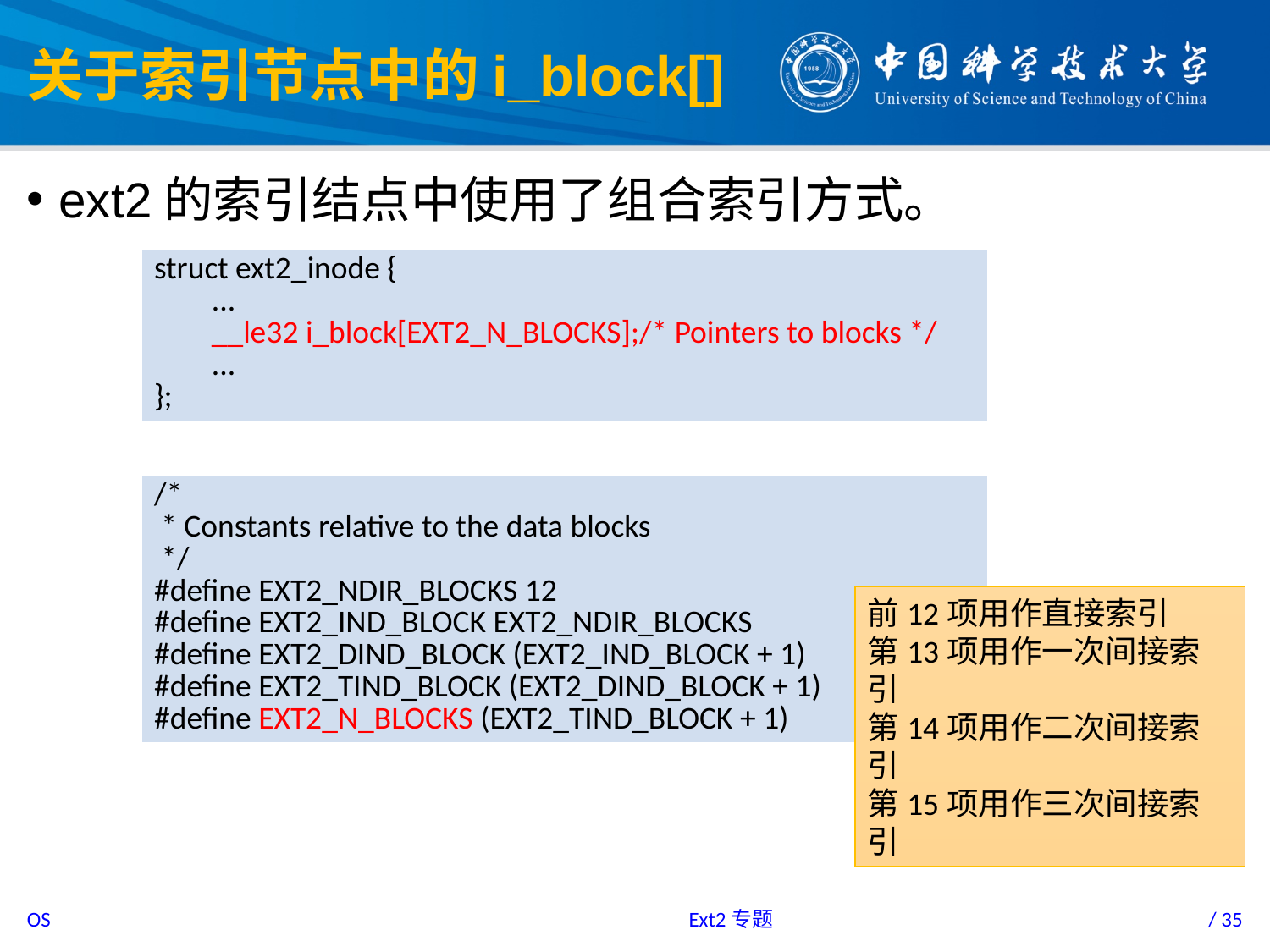

# 关于索引节点中的i_block[]
ext2的索引结点中使用了组合索引方式。

| struct ext2\_inode { ... \_\_le32 i\_block[EXT2\_N\_BLOCKS];/\* Pointers to blocks \*/ ... }; |
| --- |
| /\* \* Constants relative to the data blocks \*/ #define EXT2\_NDIR\_BLOCKS 12 #define EXT2\_IND\_BLOCK EXT2\_NDIR\_BLOCKS #define EXT2\_DIND\_BLOCK (EXT2\_IND\_BLOCK + 1) #define EXT2\_TIND\_BLOCK (EXT2\_DIND\_BLOCK + 1) #define EXT2\_N\_BLOCKS (EXT2\_TIND\_BLOCK + 1) |
| --- |
前12项用作直接索引
第13项用作一次间接索引
第14项用作二次间接索引
第15项用作三次间接索引
Ext2专题